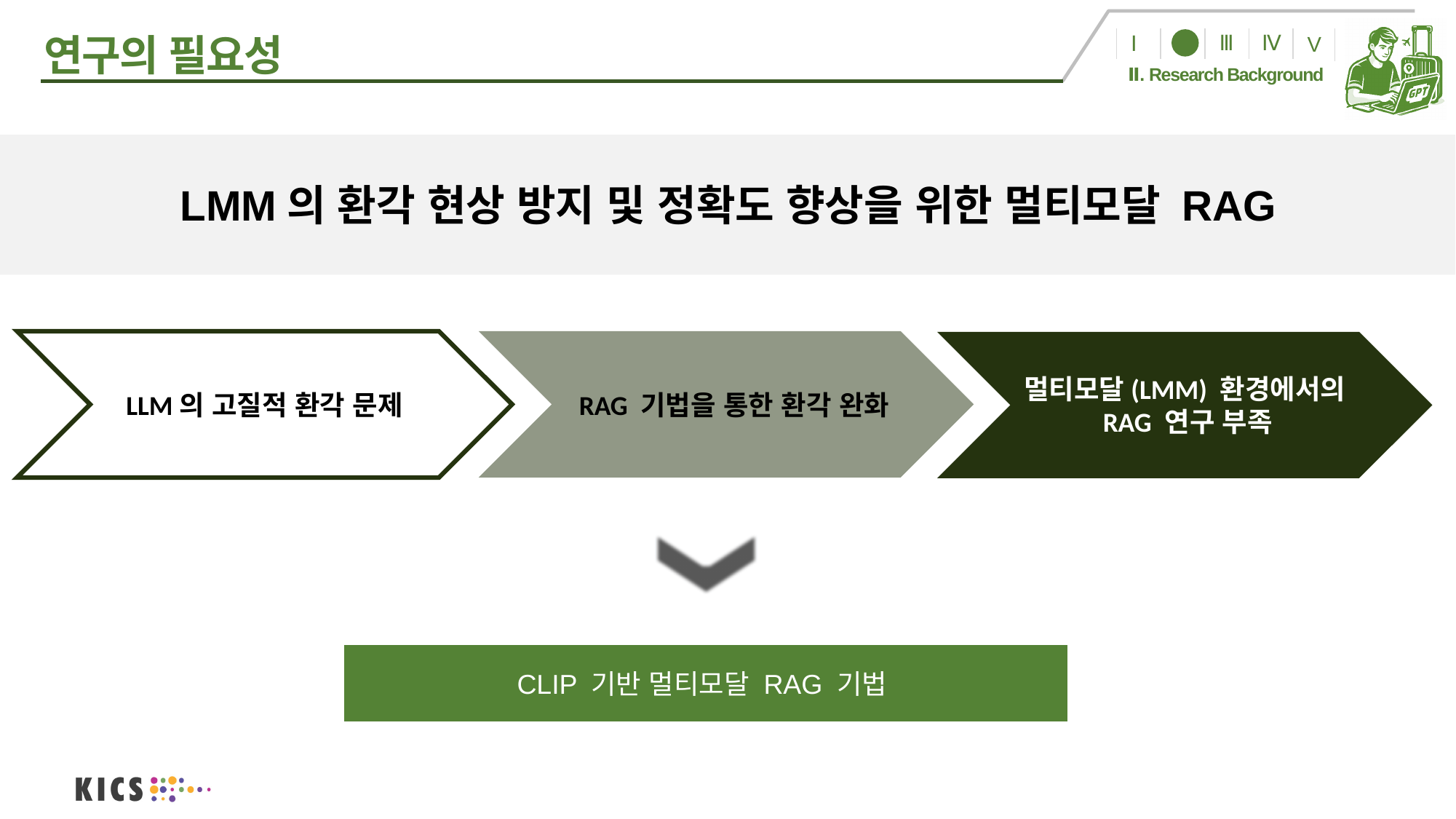

연구의 필요성
LMM의 환각 현상 방지 및 정확도 향상을 위한 멀티모달 RAG

멀티모달(LMM) 환경에서의
 RAG 연구 부족

LLM의 고질적 환각 문제
RAG 기법을 통한 환각 완화

CLIP 기반 멀티모달 RAG 기법